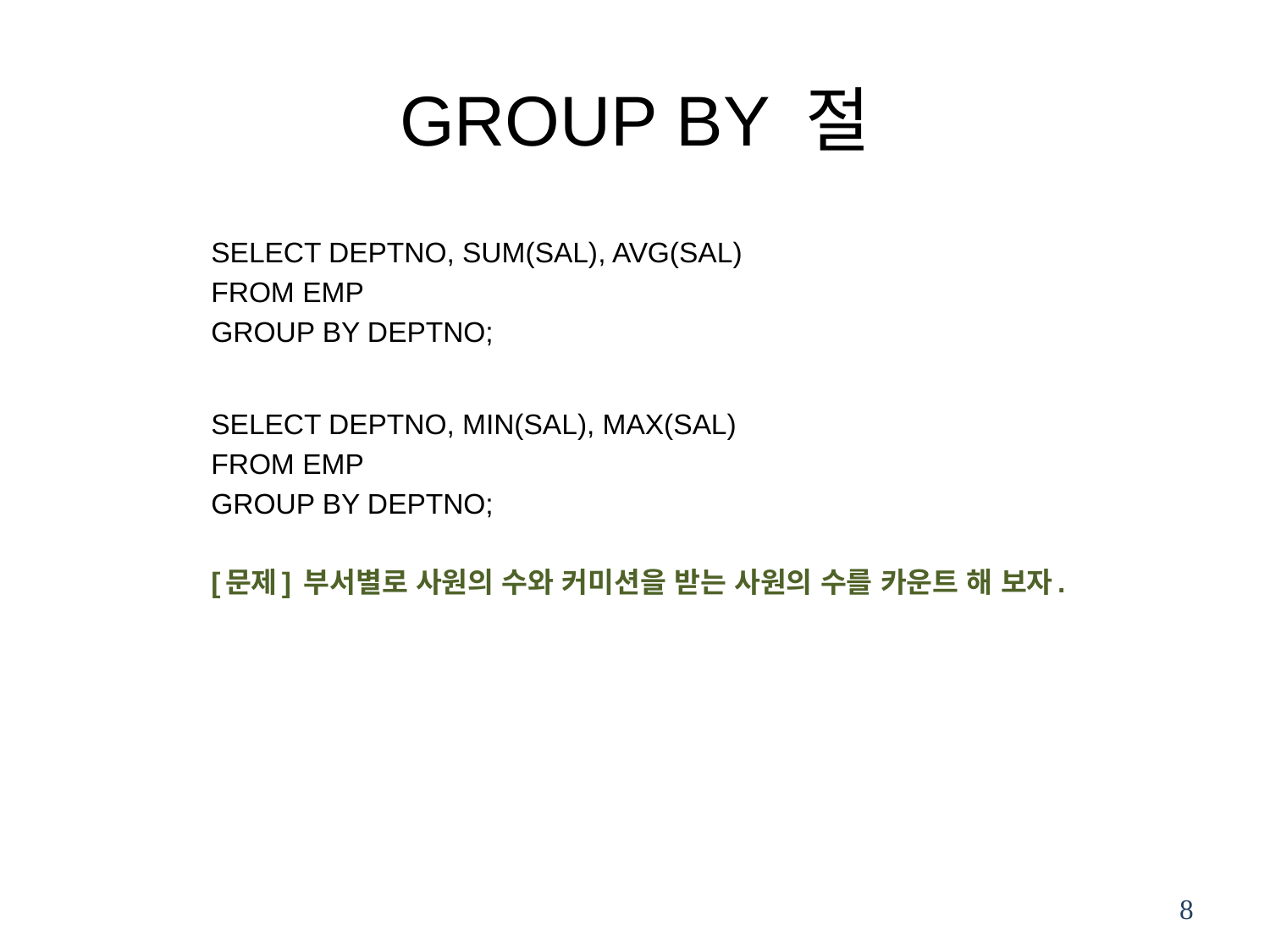

# GROUP BY 절

SELECT DEPTNO, SUM(SAL), AVG(SAL)
FROM EMP
GROUP BY DEPTNO;

SELECT DEPTNO, MIN(SAL), MAX(SAL)
FROM EMP
GROUP BY DEPTNO;

[문제] 부서별로 사원의 수와 커미션을 받는 사원의 수를 카운트 해 보자.

8